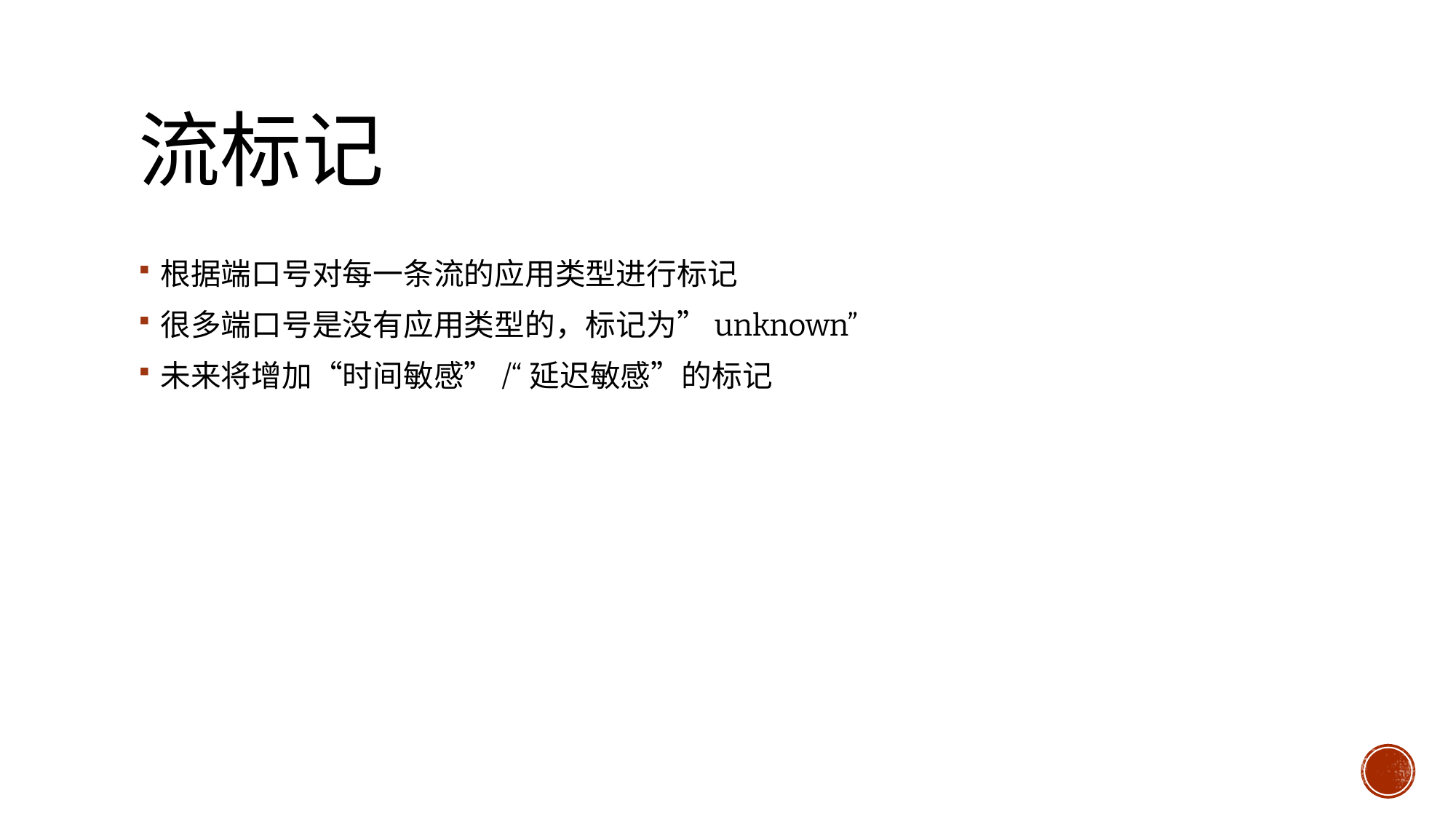

# 流标记
根据端口号对每一条流的应用类型进行标记
很多端口号是没有应用类型的，标记为”unknown”
未来将增加“时间敏感”/“延迟敏感”的标记